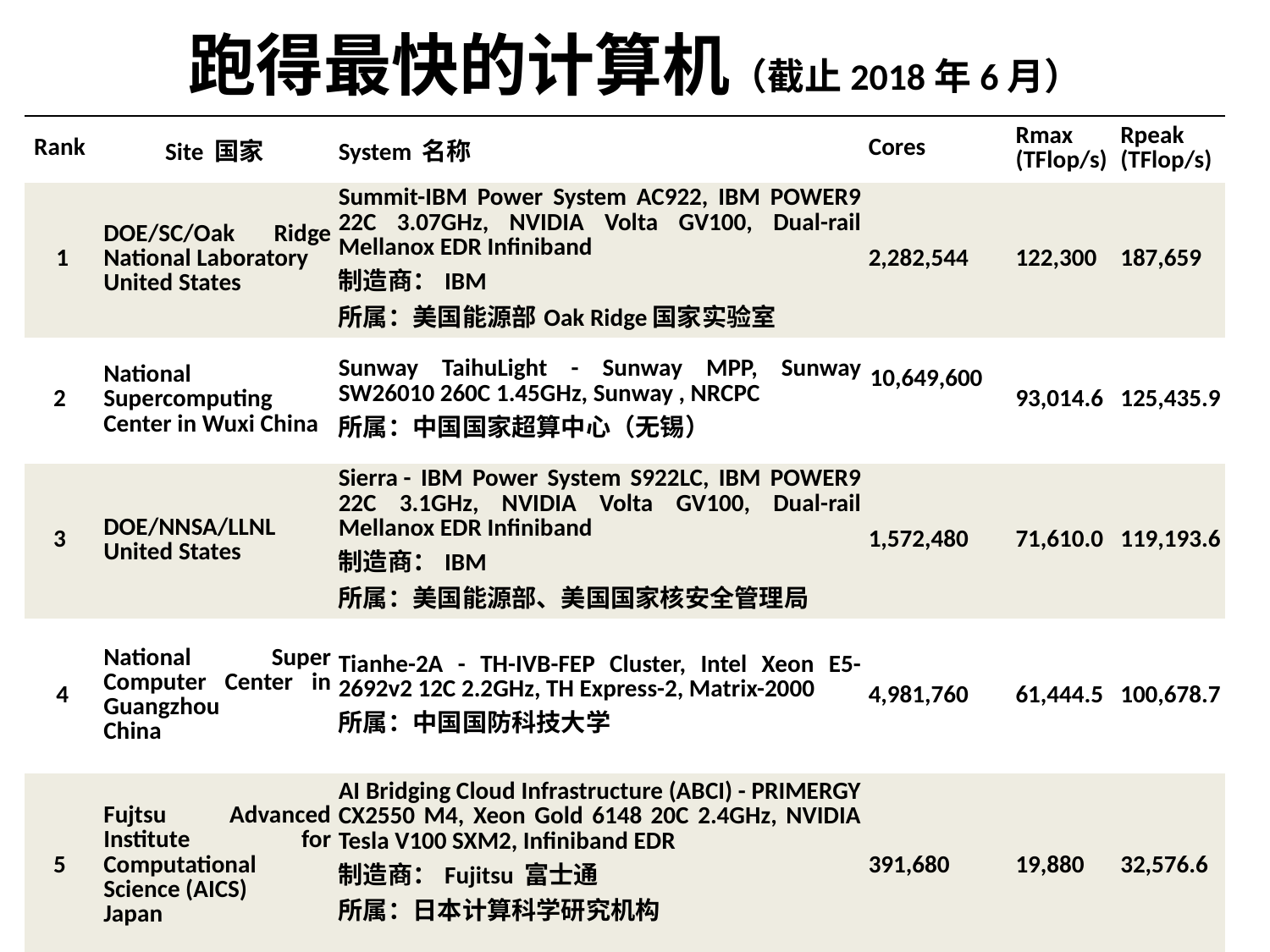

# 跑得最快的计算机（截止2018年6月）
| Rank | Site 国家 | System 名称 | Cores | Rmax (TFlop/s) | Rpeak (TFlop/s) |
| --- | --- | --- | --- | --- | --- |
| 1 | DOE/SC/Oak Ridge National Laboratory United States | Summit-IBM Power System AC922, IBM POWER9 22C 3.07GHz, NVIDIA Volta GV100, Dual-rail Mellanox EDR Infiniband 制造商：IBM 所属：美国能源部Oak Ridge国家实验室 | 2,282,544 | 122,300 | 187,659 |
| 2 | National Supercomputing Center in Wuxi China | Sunway TaihuLight - Sunway MPP, Sunway SW26010 260C 1.45GHz, Sunway , NRCPC 所属：中国国家超算中心（无锡） | 10,649,600 | 93,014.6 | 125,435.9 |
| 3 | DOE/NNSA/LLNL United States | Sierra - IBM Power System S922LC, IBM POWER9 22C 3.1GHz, NVIDIA Volta GV100, Dual-rail Mellanox EDR Infiniband  制造商：IBM 所属：美国能源部、美国国家核安全管理局 | 1,572,480 | 71,610.0 | 119,193.6 |
| 4 | National Super Computer Center in Guangzhou China | Tianhe-2A - TH-IVB-FEP Cluster, Intel Xeon E5-2692v2 12C 2.2GHz, TH Express-2, Matrix-2000 所属：中国国防科技大学 | 4,981,760 | 61,444.5 | 100,678.7 |
| 5 | Fujtsu Advanced Institute for Computational Science (AICS) Japan | AI Bridging Cloud Infrastructure (ABCI) - PRIMERGY CX2550 M4, Xeon Gold 6148 20C 2.4GHz, NVIDIA Tesla V100 SXM2, Infiniband EDR 制造商：Fujitsu 富士通 所属：日本计算科学研究机构 | 391,680 | 19,880 | 32,576.6 |
13